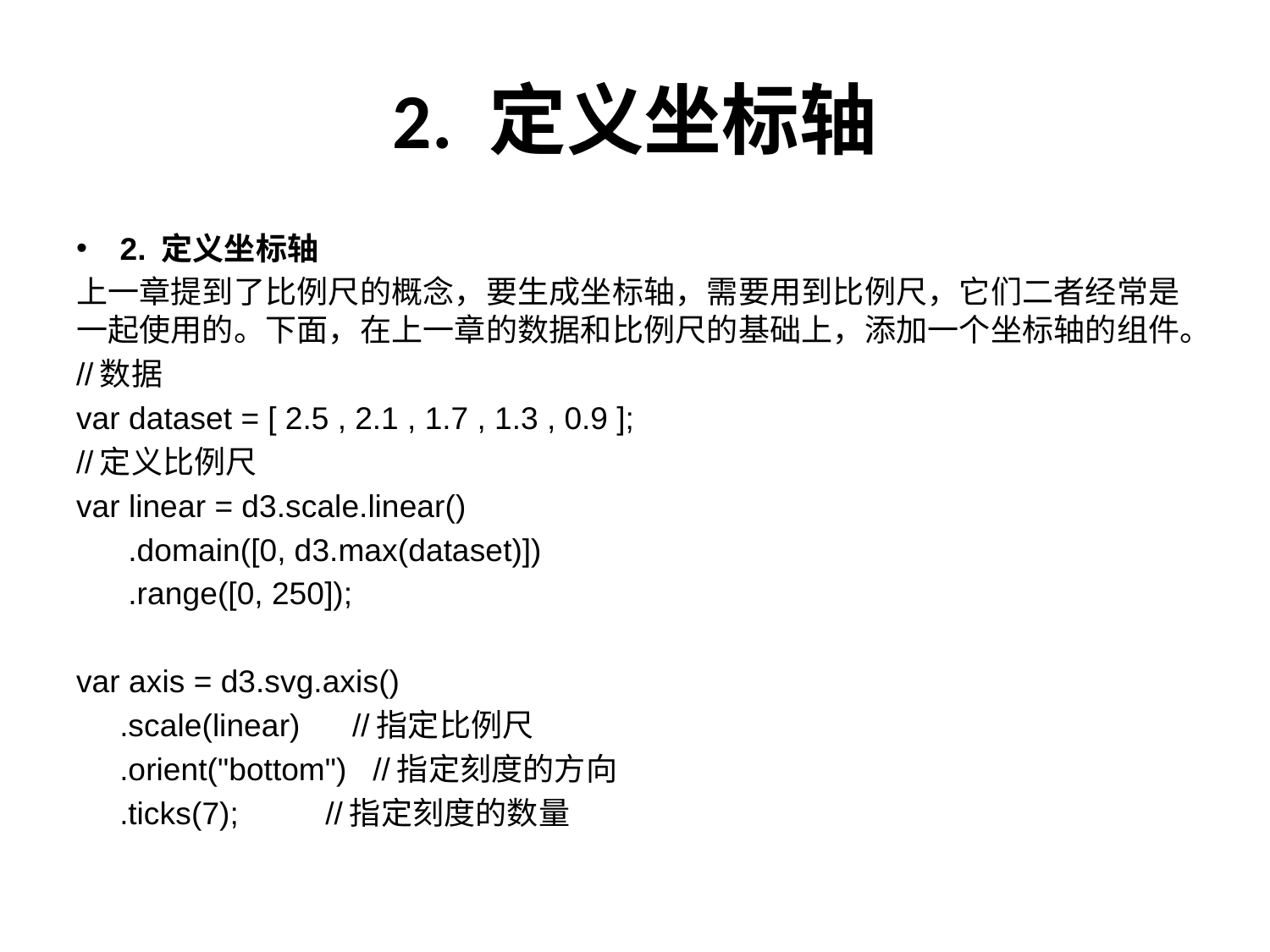

# 2. 定义坐标轴
2. 定义坐标轴
上一章提到了比例尺的概念，要生成坐标轴，需要用到比例尺，它们二者经常是一起使用的。下面，在上一章的数据和比例尺的基础上，添加一个坐标轴的组件。
//数据
var dataset = [ 2.5 , 2.1 , 1.7 , 1.3 , 0.9 ];
//定义比例尺
var linear = d3.scale.linear()
      .domain([0, d3.max(dataset)])
      .range([0, 250]);

var axis = d3.svg.axis()
     .scale(linear)      //指定比例尺
     .orient("bottom")   //指定刻度的方向
     .ticks(7);          //指定刻度的数量